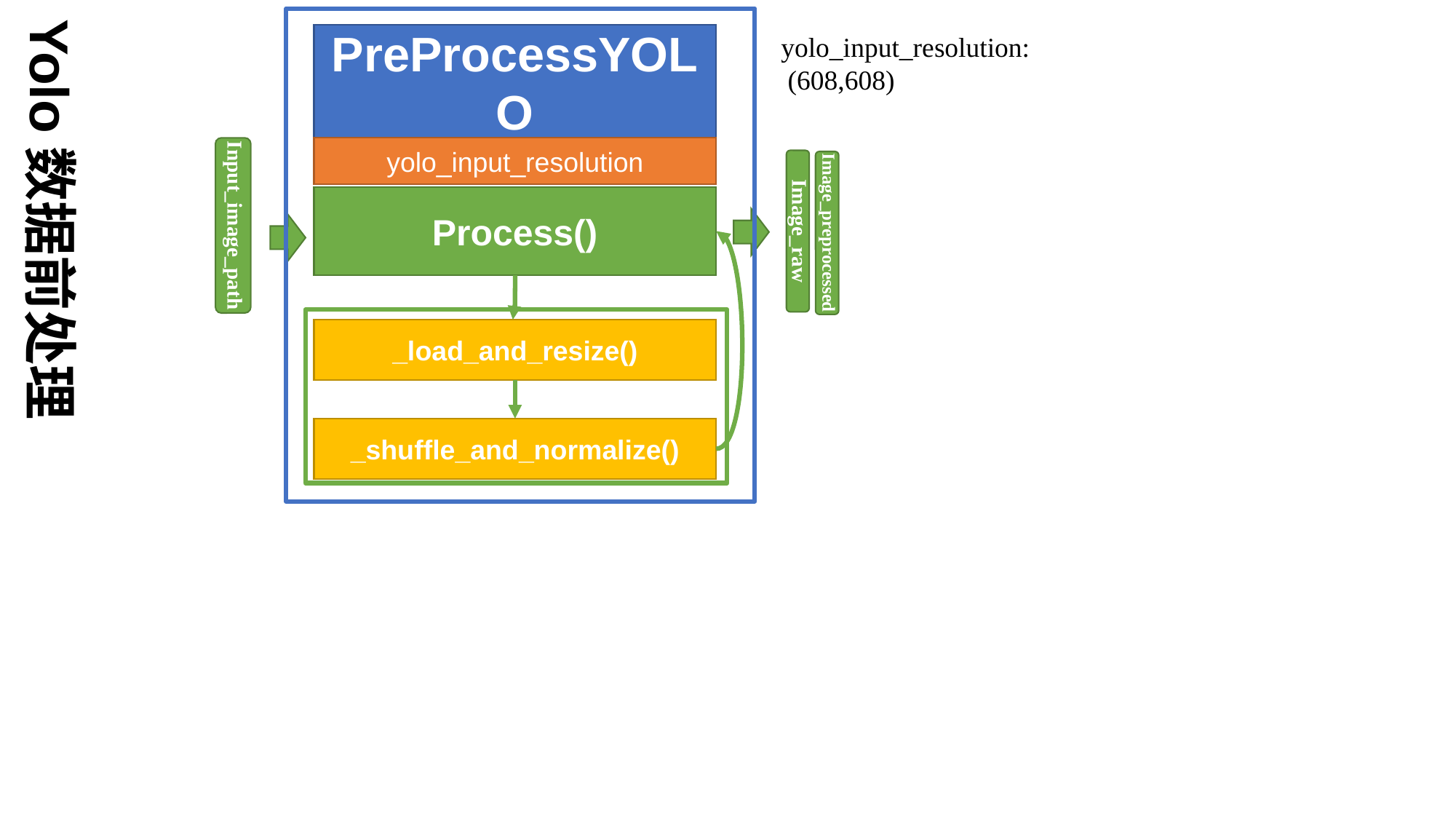

Yolo数据前处理

PreProcessYOLO
yolo_input_resolution
Process()
Input_image_path

Image_raw

Image_preprocessed

_load_and_resize()
_shuffle_and_normalize()
yolo_input_resolution:
 (608,608)